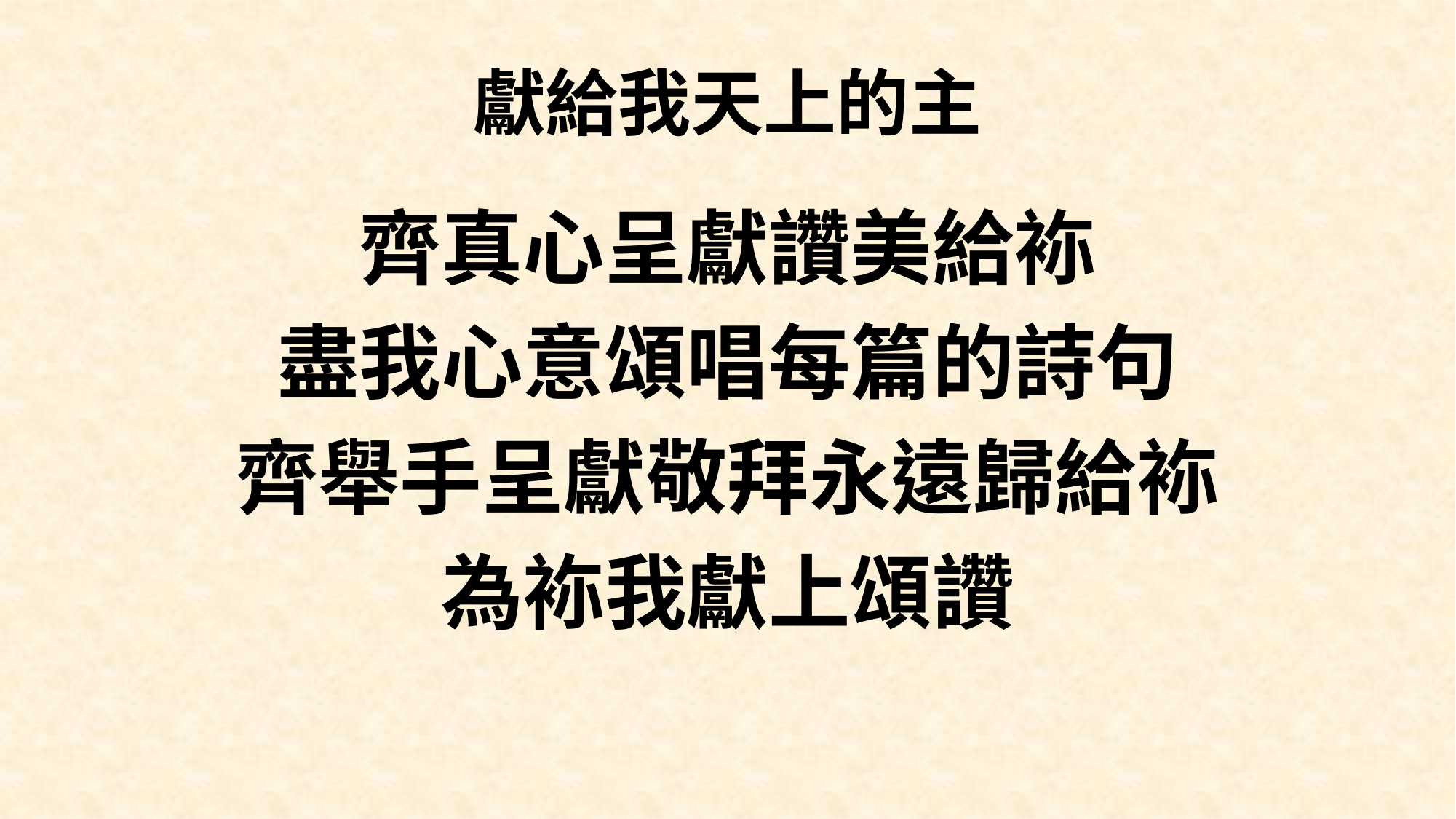

# 獻給我天上的主
齊真心呈獻讚美給袮
盡我心意頌唱每篇的詩句
齊舉手呈獻敬拜永遠歸給袮
為袮我獻上頌讚